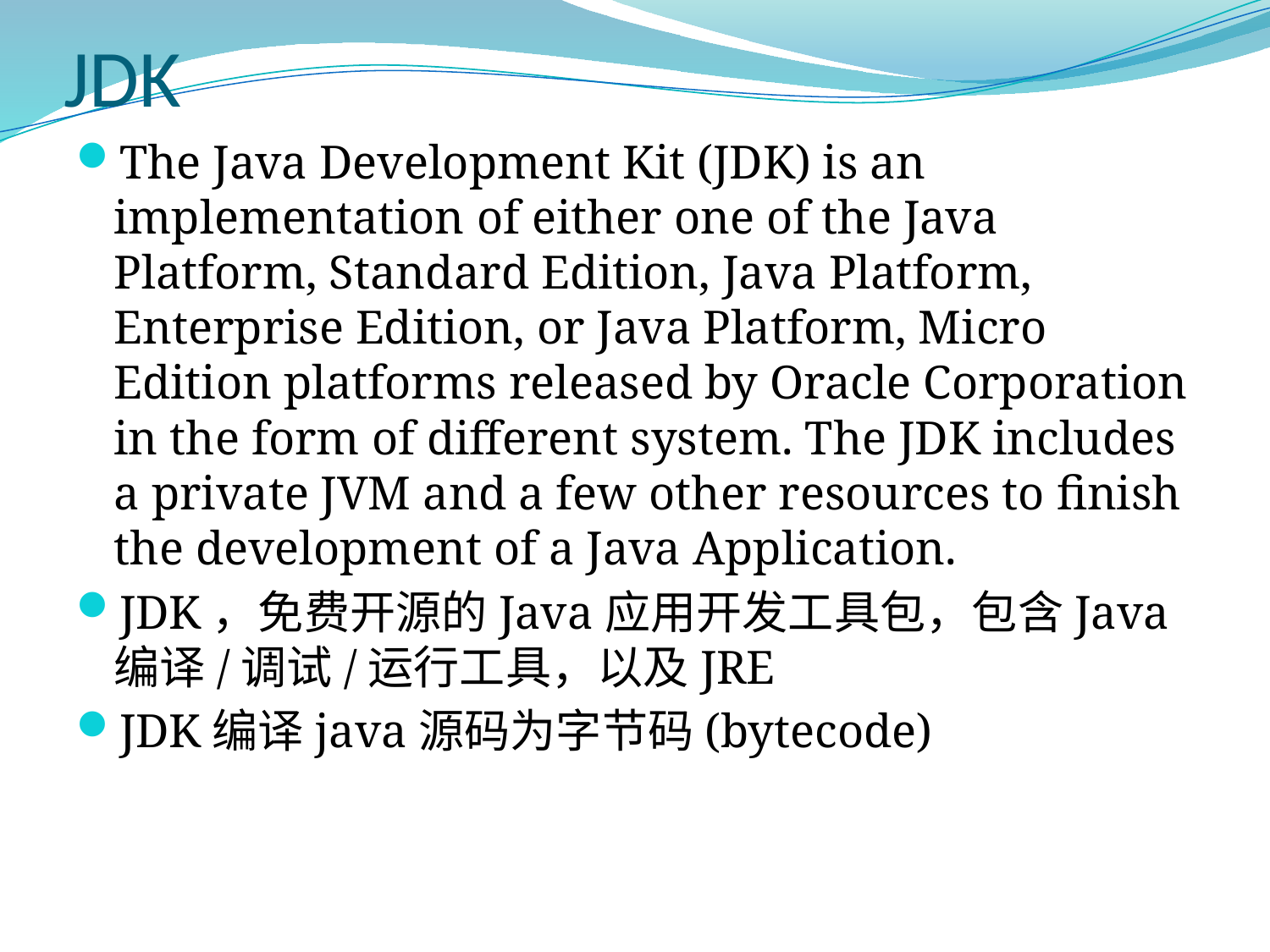

# JDK
The Java Development Kit (JDK) is an implementation of either one of the Java Platform, Standard Edition, Java Platform, Enterprise Edition, or Java Platform, Micro Edition platforms released by Oracle Corporation in the form of different system. The JDK includes a private JVM and a few other resources to finish the development of a Java Application.
JDK，免费开源的Java应用开发工具包，包含Java编译/调试/运行工具，以及JRE
JDK编译java源码为字节码(bytecode)
10